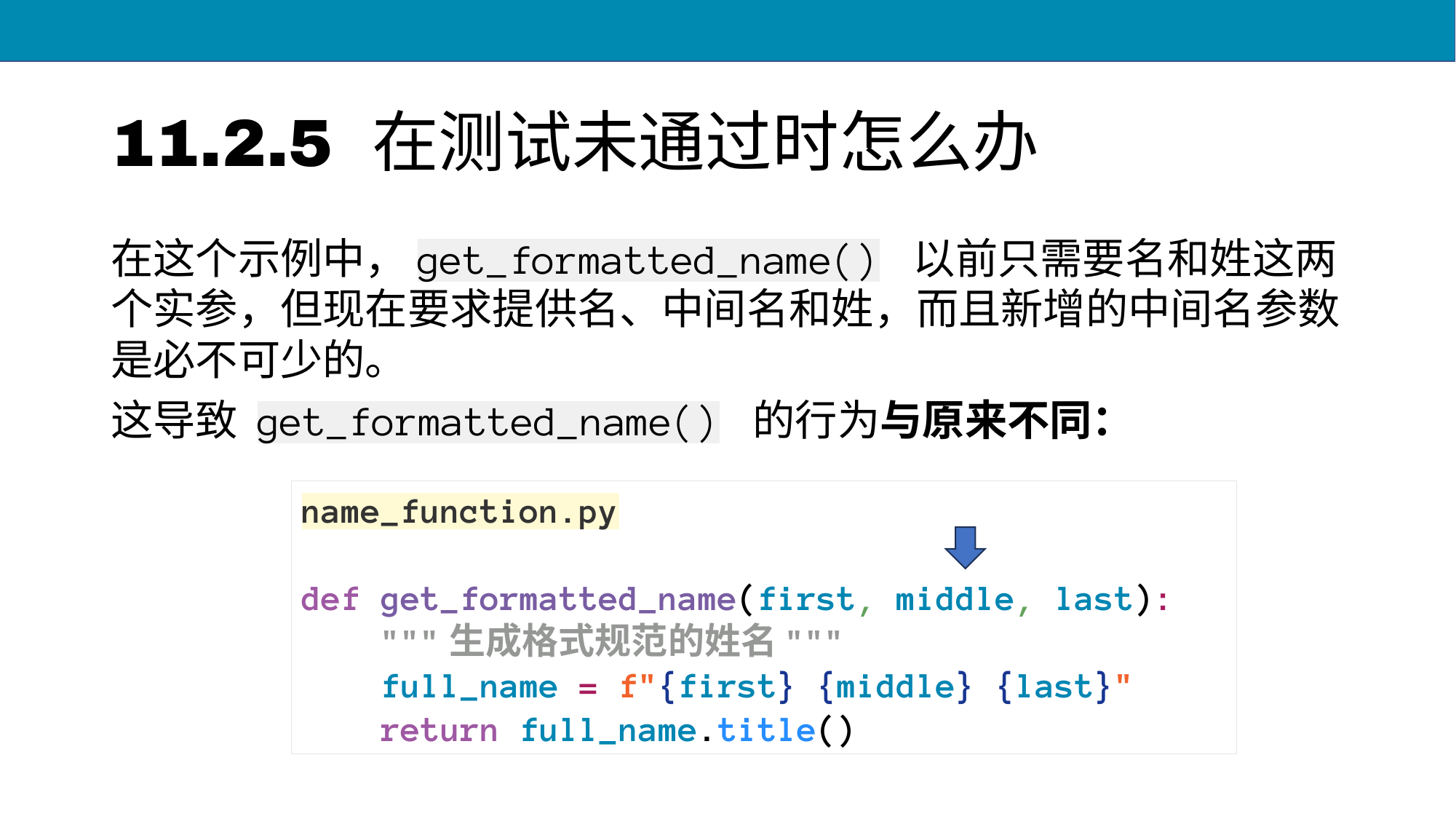

# 11.2.5 在测试未通过时怎么办
在这个示例中，get_formatted_name() 以前只需要名和姓这两个实参，但现在要求提供名、中间名和姓，而且新增的中间名参数是必不可少的。
这导致 get_formatted_name() 的行为与原来不同：

name_function.py

def get_formatted_name(first, middle, last):
    """生成格式规范的姓名"""
    full_name = f"{first} {middle} {last}"
    return full_name.title()